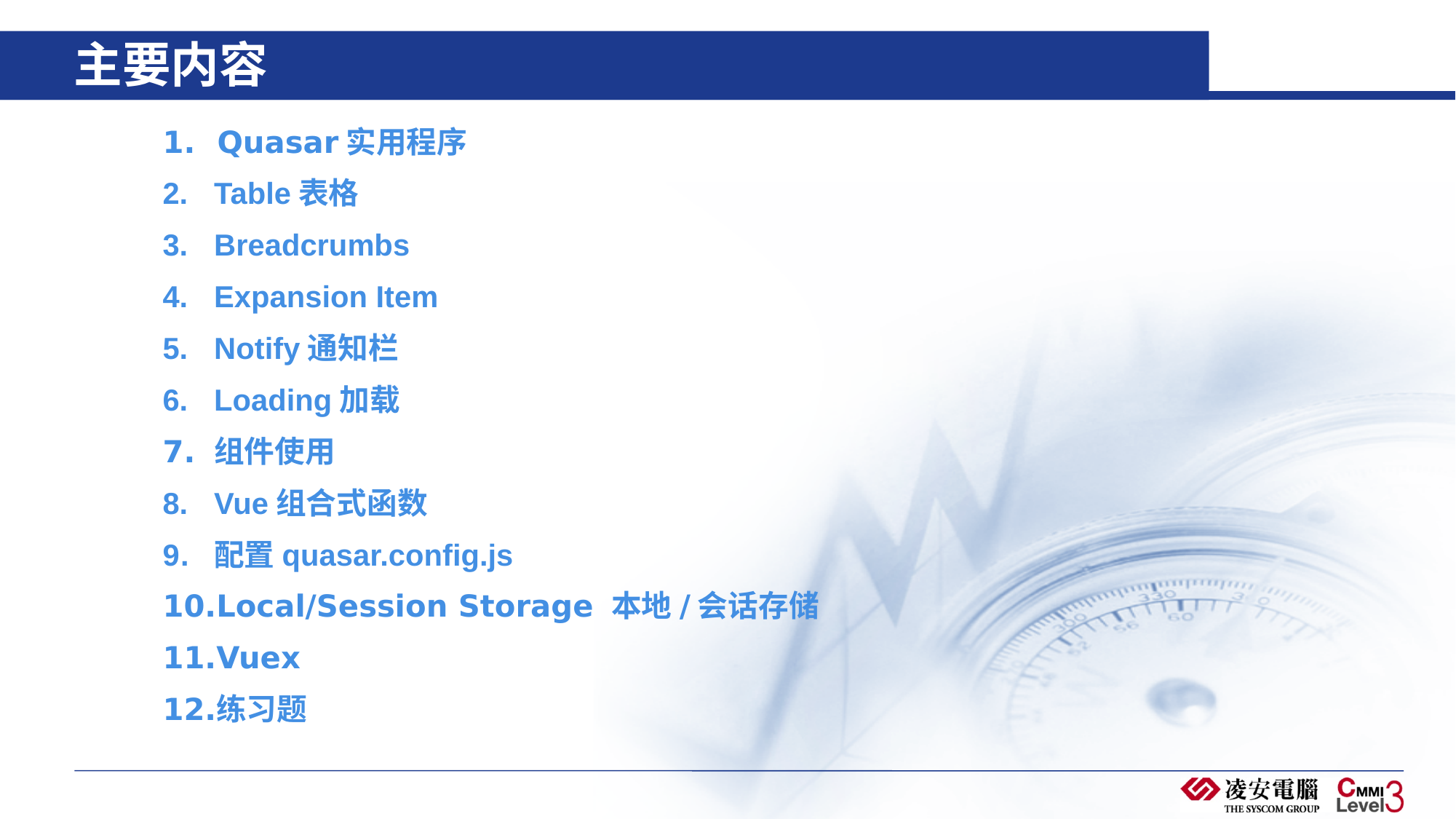

# 主要内容
Quasar实用程序
Table表格
Breadcrumbs
Expansion Item
Notify通知栏
Loading加载
组件使用
Vue组合式函数
配置quasar.config.js
Local/Session Storage 本地/会话存储
Vuex
练习题